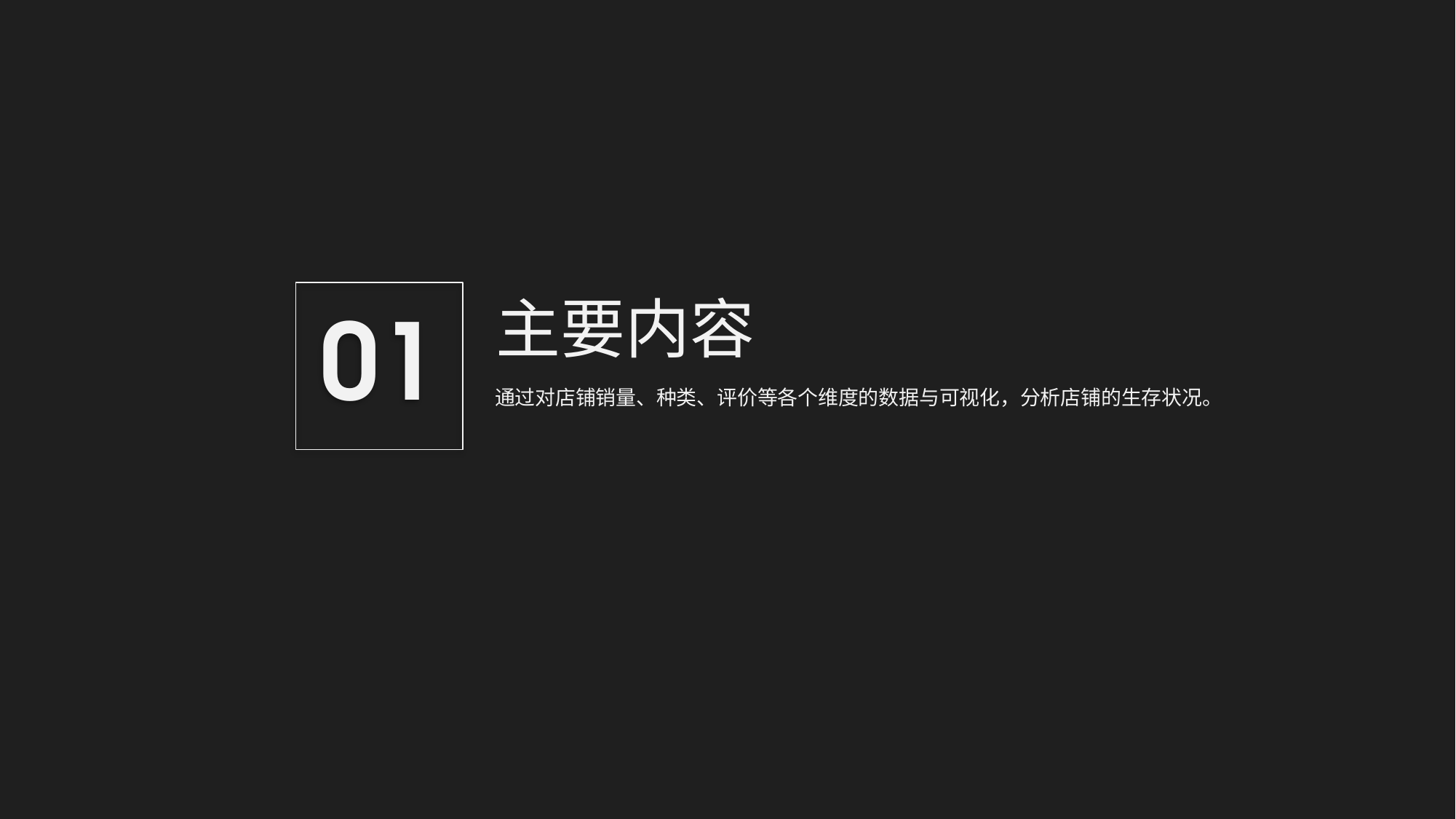

01
主要内容
通过对店铺销量、种类、评价等各个维度的数据与可视化，分析店铺的生存状况。